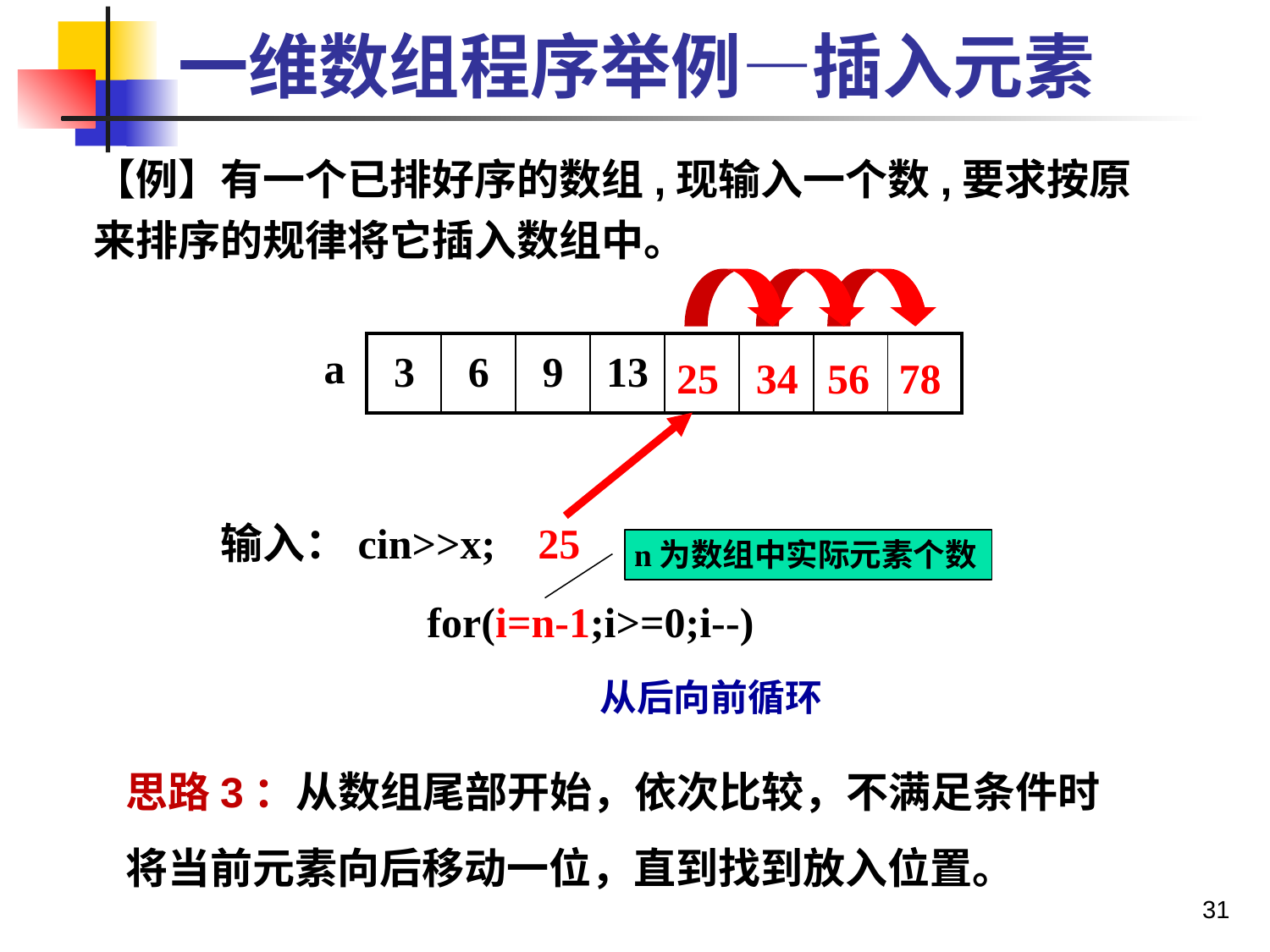

# 一维数组程序举例—插入元素
【例】有一个已排好序的数组,现输入一个数,要求按原来排序的规律将它插入数组中。

a
| 3 | 6 | 9 | 13 | 34 | 56 | 78 |  |
| --- | --- | --- | --- | --- | --- | --- | --- |
25
34
56
78

输入：cin>>x;    25
n为数组中实际元素个数
for(i=n-1;i>=0;i--)
从后向前循环
思路3：从数组尾部开始，依次比较，不满足条件时将当前元素向后移动一位，直到找到放入位置。
31